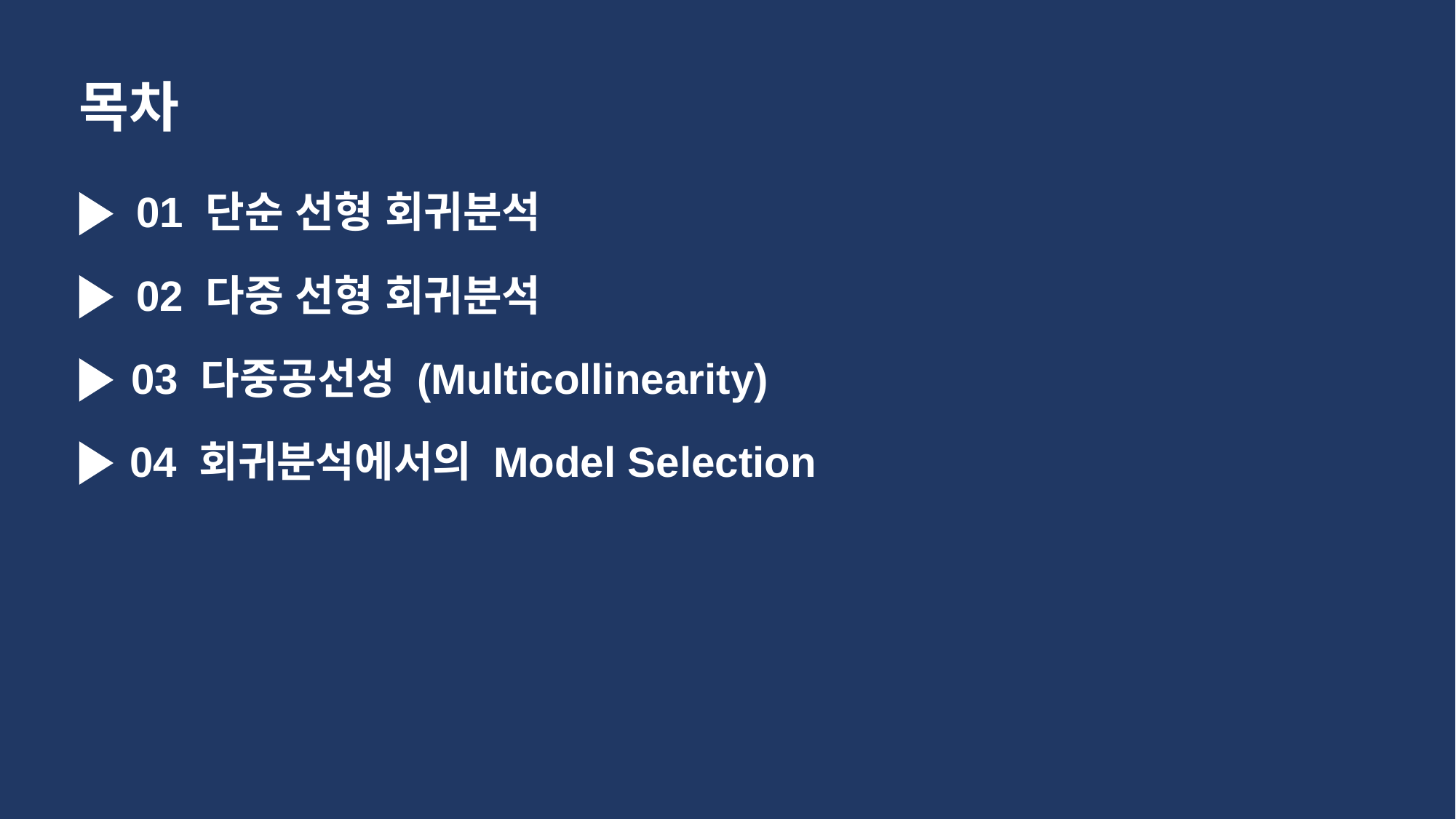

목차
Table of Contents
01 단순 선형 회귀분석

02 다중 선형 회귀분석

03 다중공선성 (Multicollinearity)

04 회귀분석에서의 Model Selection